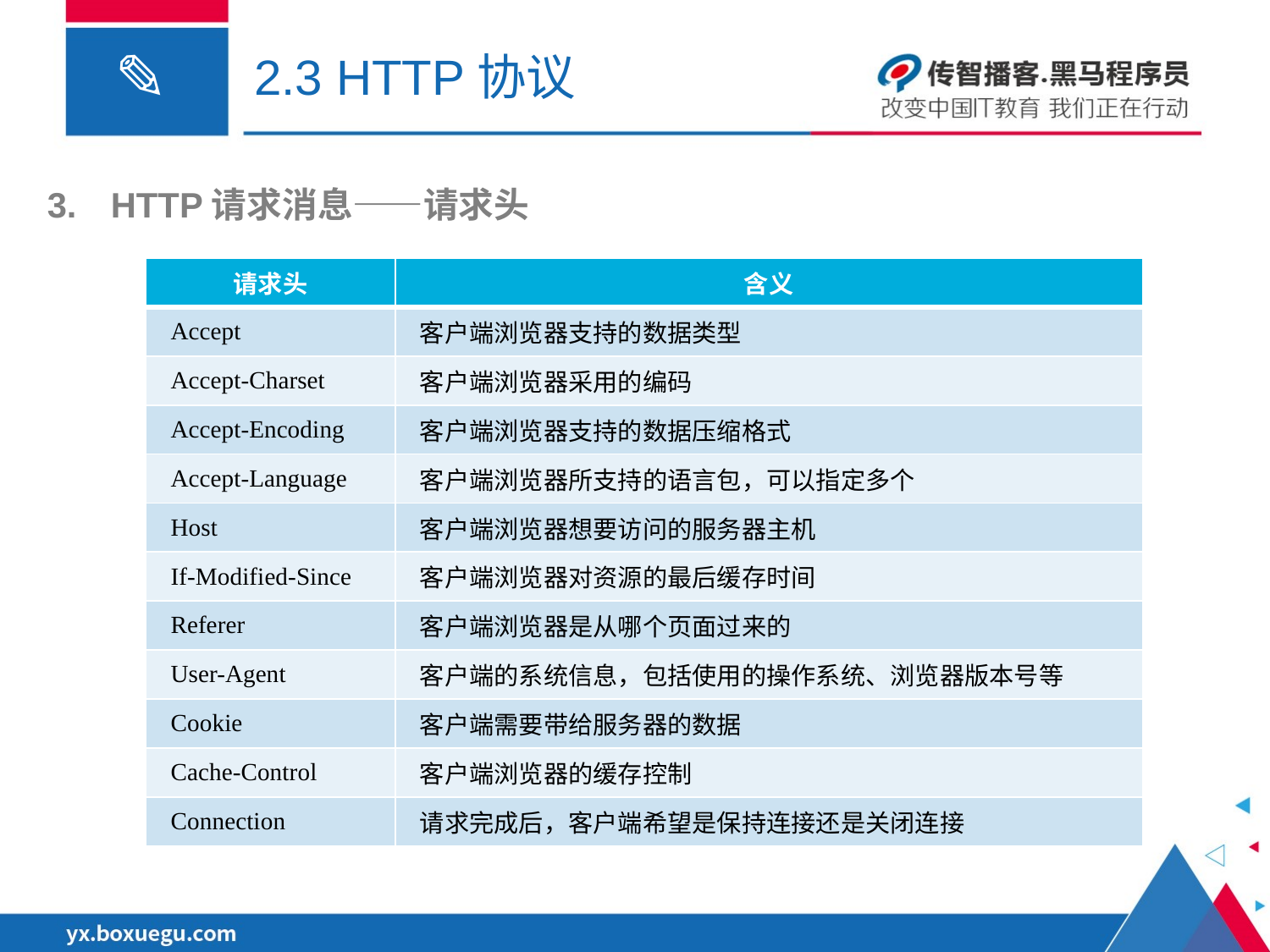

# 2.3 HTTP协议
HTTP请求消息——请求头
| 请求头 | 含义 |
| --- | --- |
| Accept | 客户端浏览器支持的数据类型 |
| Accept-Charset | 客户端浏览器采用的编码 |
| Accept-Encoding | 客户端浏览器支持的数据压缩格式 |
| Accept-Language | 客户端浏览器所支持的语言包，可以指定多个 |
| Host | 客户端浏览器想要访问的服务器主机 |
| If-Modified-Since | 客户端浏览器对资源的最后缓存时间 |
| Referer | 客户端浏览器是从哪个页面过来的 |
| User-Agent | 客户端的系统信息，包括使用的操作系统、浏览器版本号等 |
| Cookie | 客户端需要带给服务器的数据 |
| Cache-Control | 客户端浏览器的缓存控制 |
| Connection | 请求完成后，客户端希望是保持连接还是关闭连接 |